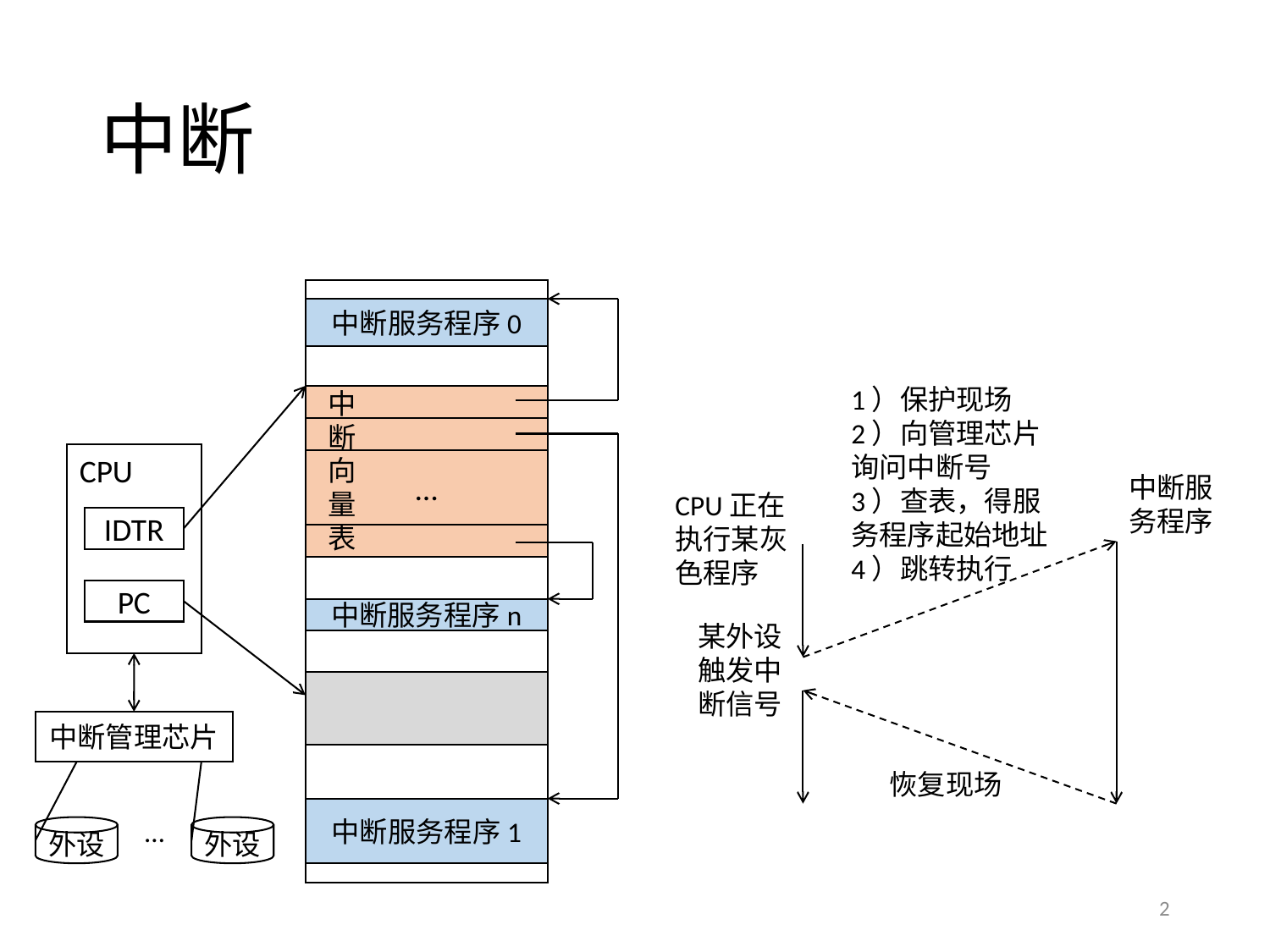

# 中断

中断服务程序0
中断向量表

CPU
…
IDTR

PC
中断服务程序n

中断管理芯片
中断服务程序1
…
外设
外设
1）保护现场
2）向管理芯片询问中断号
3）查表，得服务程序起始地址
4）跳转执行
中断服务程序
CPU正在执行某灰色程序
某外设触发中断信号
恢复现场
2